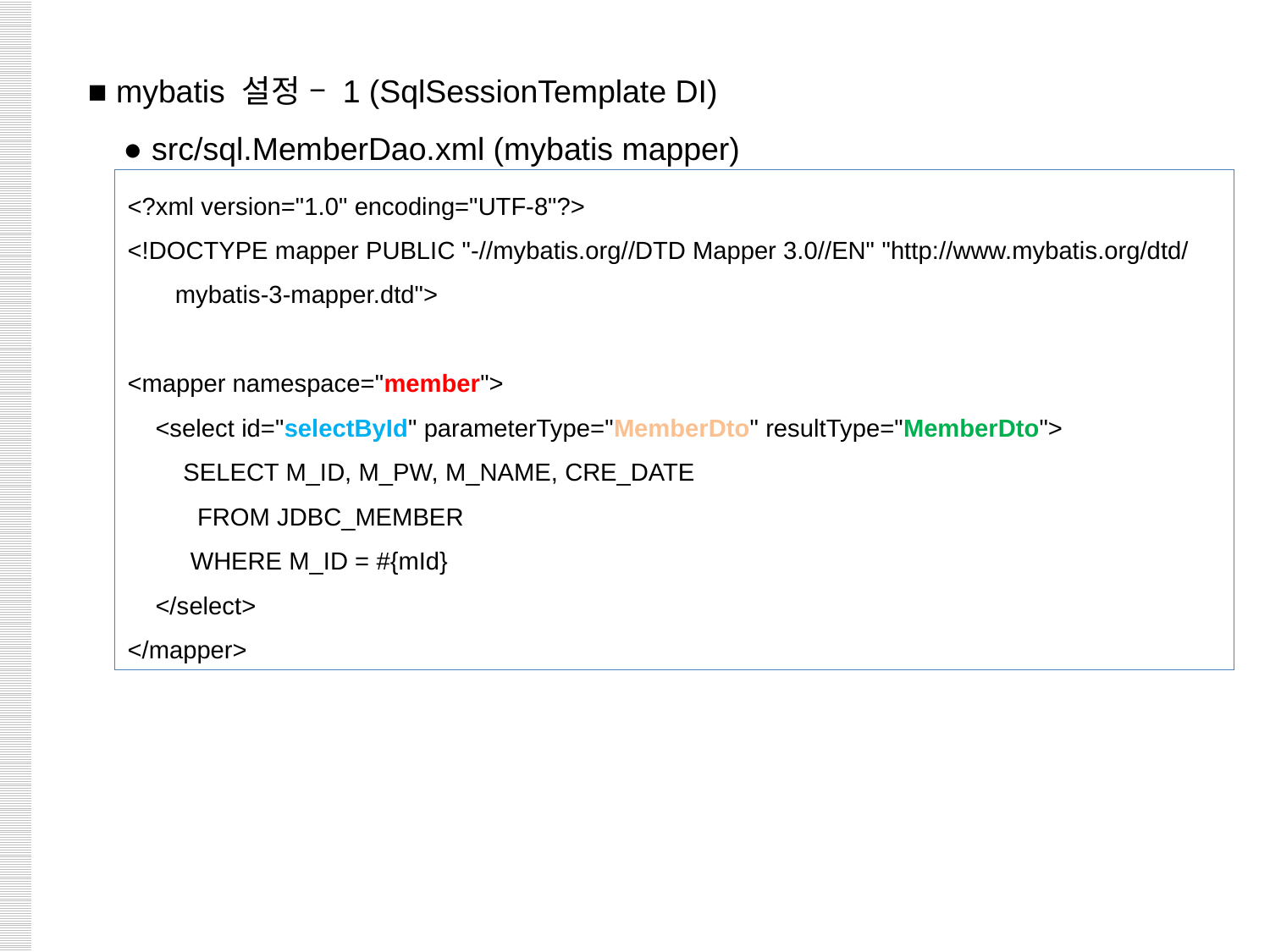

■ mybatis 설정 – 1 (SqlSessionTemplate DI)
    ● src/sql.MemberDao.xml (mybatis mapper)
<?xml version="1.0" encoding="UTF-8"?>
<!DOCTYPE mapper PUBLIC "-//mybatis.org//DTD Mapper 3.0//EN" "http://www.mybatis.org/dtd/mybatis-3-mapper.dtd">

<mapper namespace="member">
    <select id="selectById" parameterType="MemberDto" resultType="MemberDto">
        SELECT M_ID, M_PW, M_NAME, CRE_DATE
          FROM JDBC_MEMBER
         WHERE M_ID = #{mId}
    </select>
</mapper>